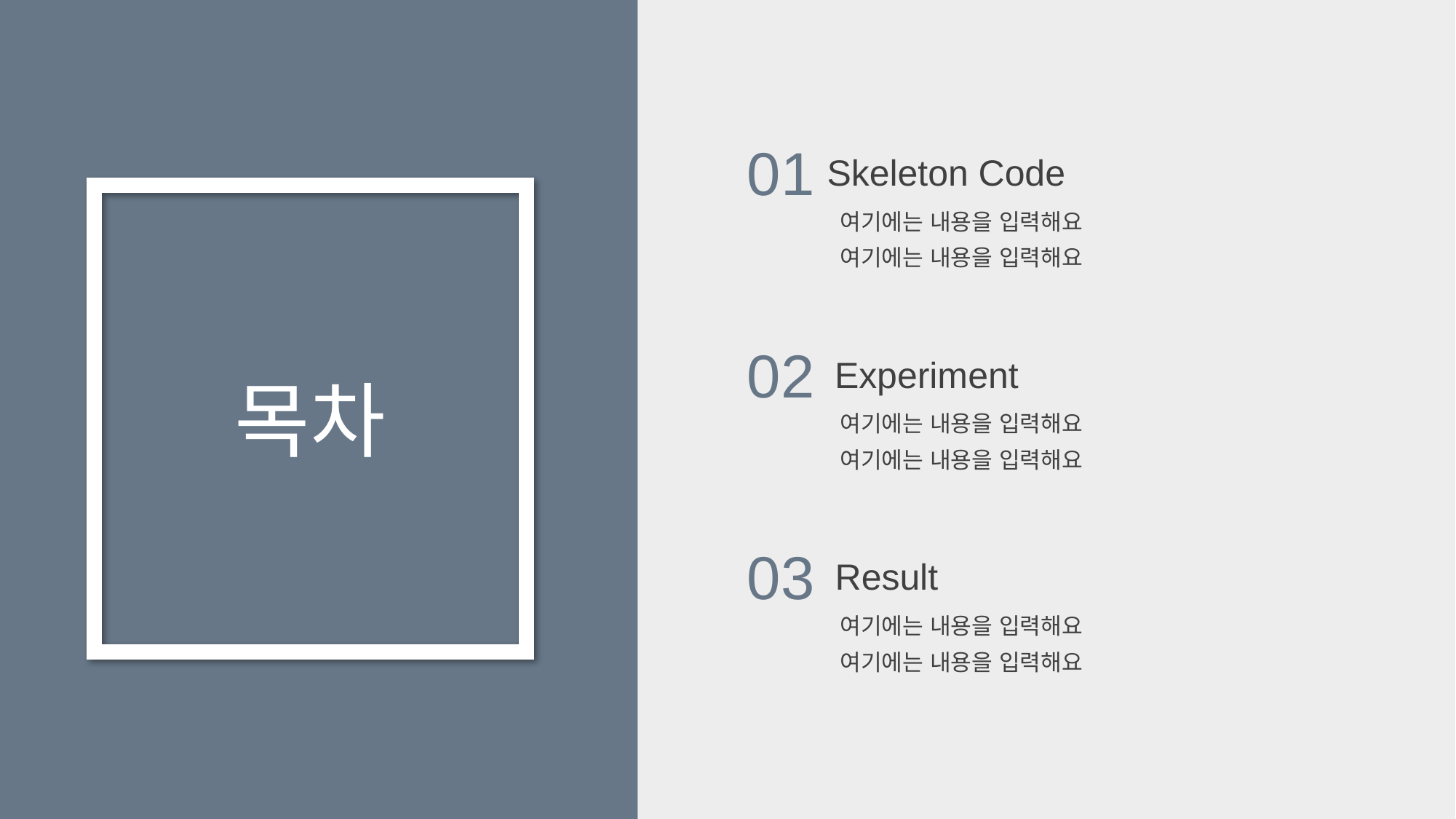

01
Skeleton Code

여기에는 내용을 입력해요
여기에는 내용을 입력해요
02
Experiment
목차
여기에는 내용을 입력해요
여기에는 내용을 입력해요
03
Result
여기에는 내용을 입력해요
여기에는 내용을 입력해요